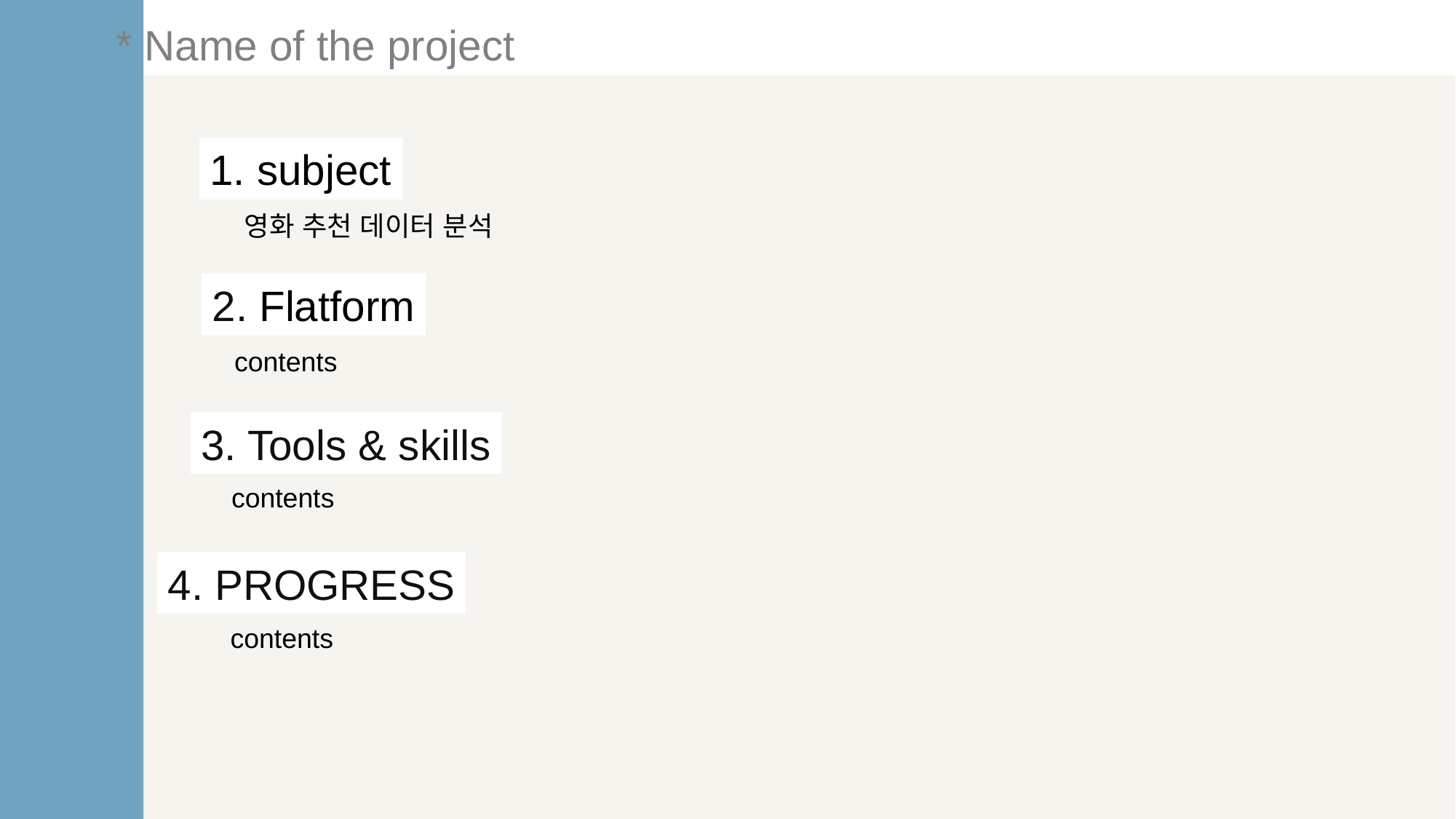

* Name of the project
1. subject
영화 추천 데이터 분석
2. Flatform
contents
3. Tools & skills
contents
4. PROGRESS
contents